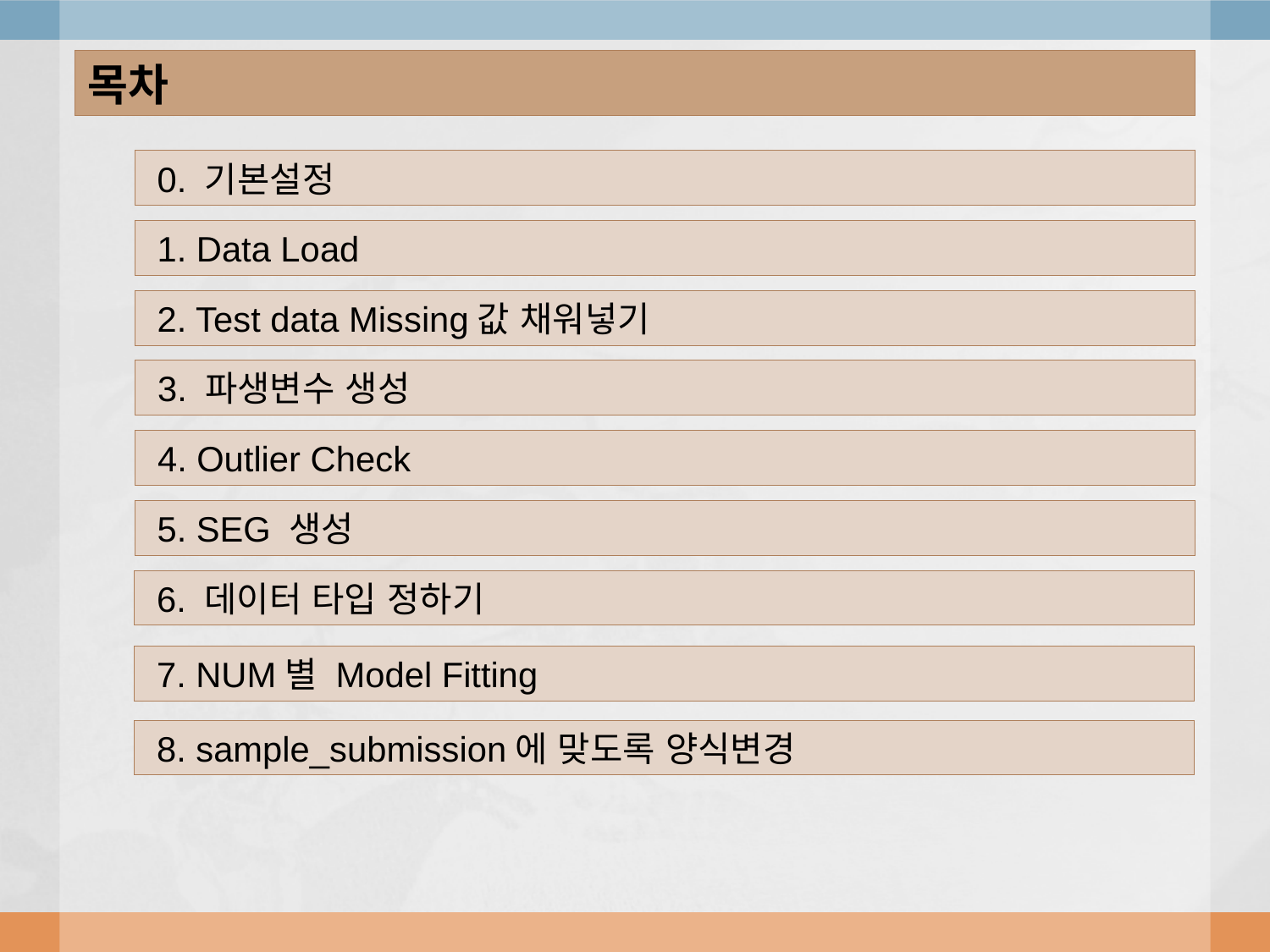

목차
 0. 기본설정
 1. Data Load
 2. Test data Missing값 채워넣기
 3. 파생변수 생성
 4. Outlier Check
 5. SEG 생성
 6. 데이터 타입 정하기
 7. NUM별 Model Fitting
 8. sample_submission에 맞도록 양식변경